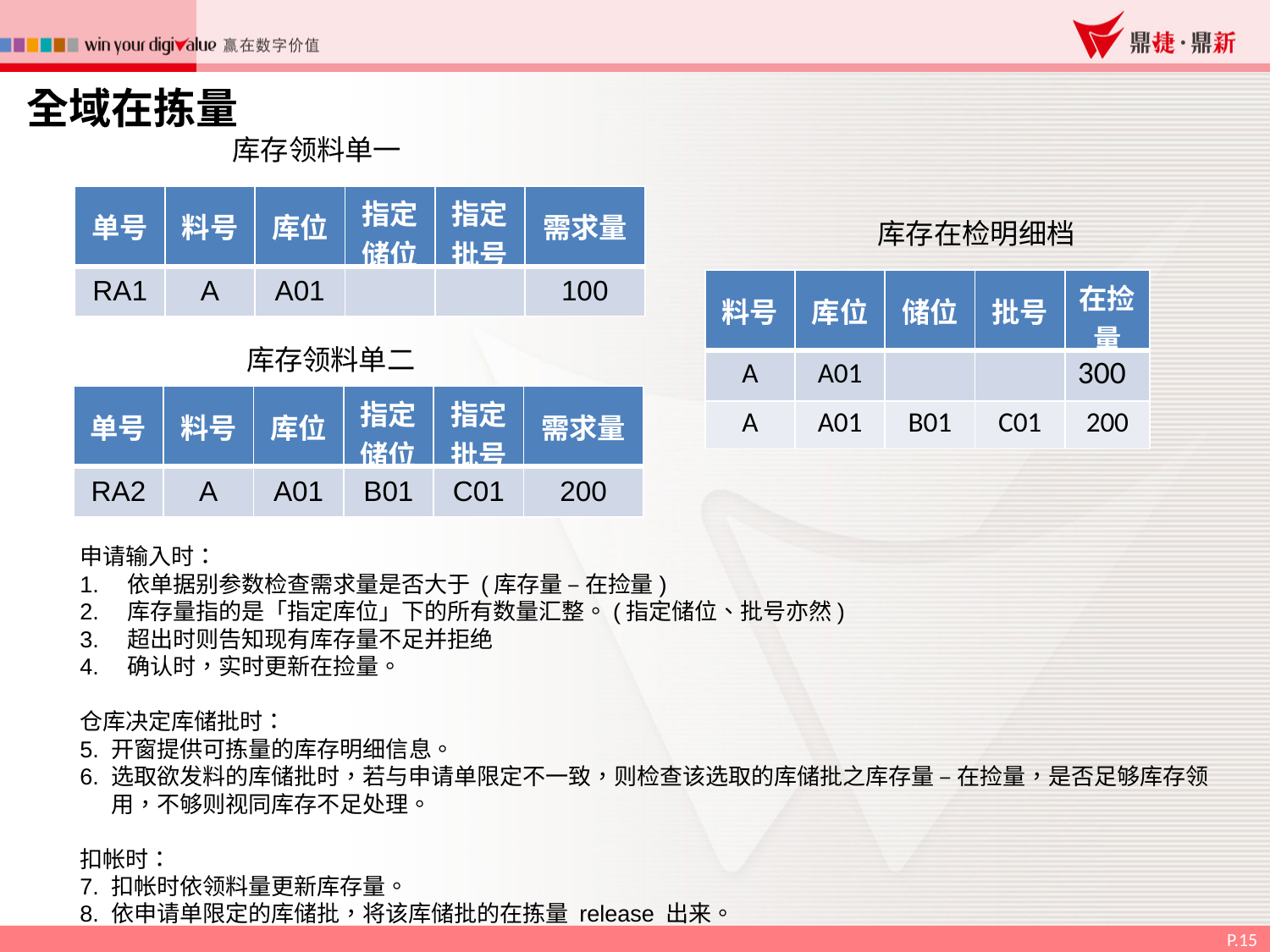

全域在拣量
库存领料单一
| 单号 | 料号 | 库位 | 指定储位 | 指定批号 | 需求量 |
| --- | --- | --- | --- | --- | --- |
| RA1 | A | A01 |  |  | 100 |
库存在检明细档
| 料号 | 库位 | 储位 | 批号 | 在捡量 |
| --- | --- | --- | --- | --- |
| A | A01 |  |  | 300 |
| A | A01 | B01 | C01 | 200 |
库存领料单二
| 单号 | 料号 | 库位 | 指定储位 | 指定批号 | 需求量 |
| --- | --- | --- | --- | --- | --- |
| RA2 | A | A01 | B01 | C01 | 200 |
申请输入时：
依单据别参数检查需求量是否大于 (库存量 – 在捡量)
库存量指的是「指定库位」下的所有数量汇整。(指定储位、批号亦然)
超出时则告知现有库存量不足并拒绝
确认时，实时更新在捡量。

仓库决定库储批时：
开窗提供可拣量的库存明细信息。
选取欲发料的库储批时，若与申请单限定不一致，则检查该选取的库储批之库存量 – 在捡量，是否足够库存领用，不够则视同库存不足处理。

扣帐时：
扣帐时依领料量更新库存量。
依申请单限定的库储批，将该库储批的在拣量 release 出来。